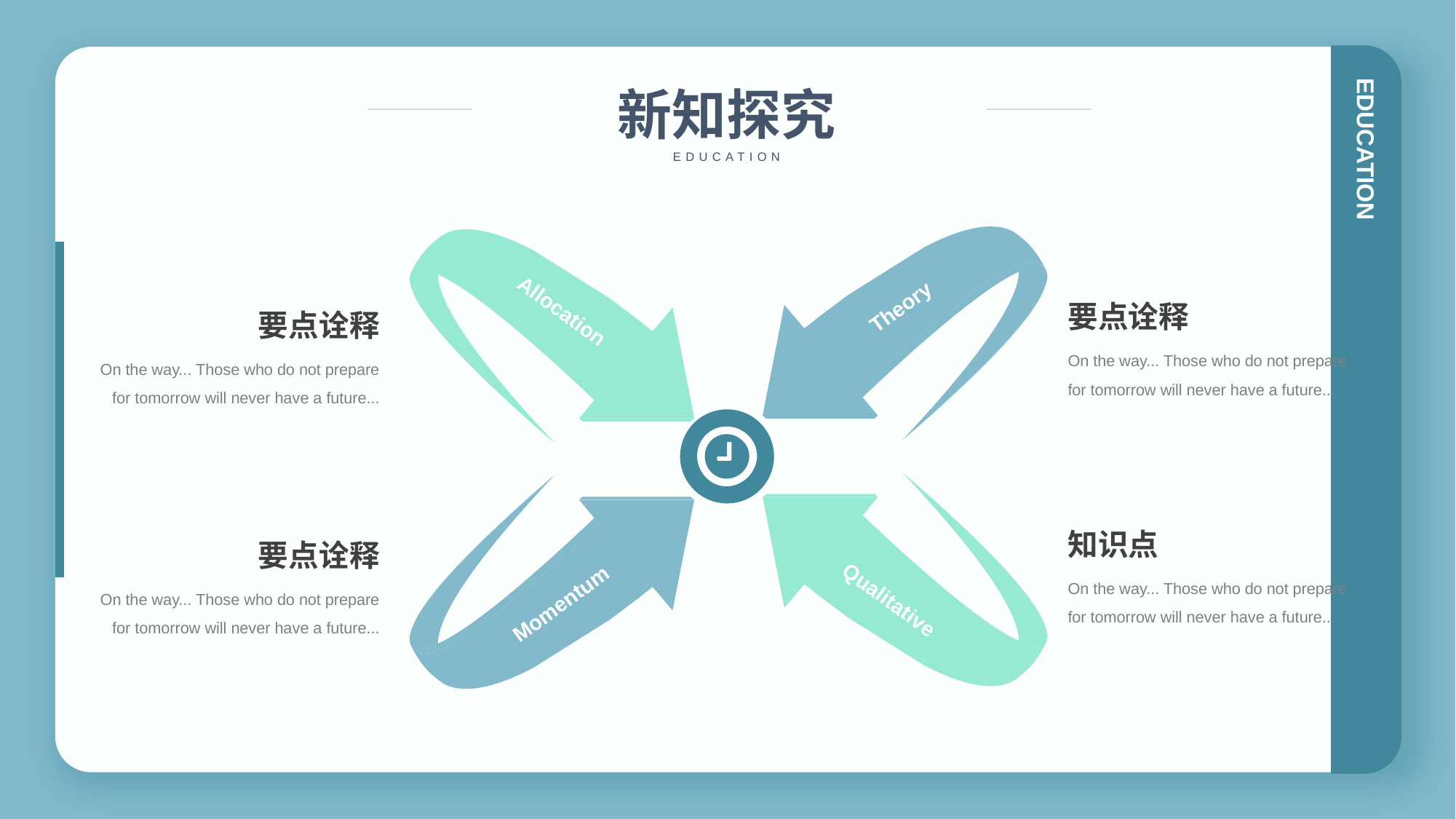

新知探究
EDUCATION

要点诠释
Theory
Allocation
要点诠释
On the way... Those who do not prepare for tomorrow will never have a future...
On the way... Those who do not prepare for tomorrow will never have a future...

知识点
要点诠释
On the way... Those who do not prepare for tomorrow will never have a future...
On the way... Those who do not prepare for tomorrow will never have a future...
Qualitative
Momentum